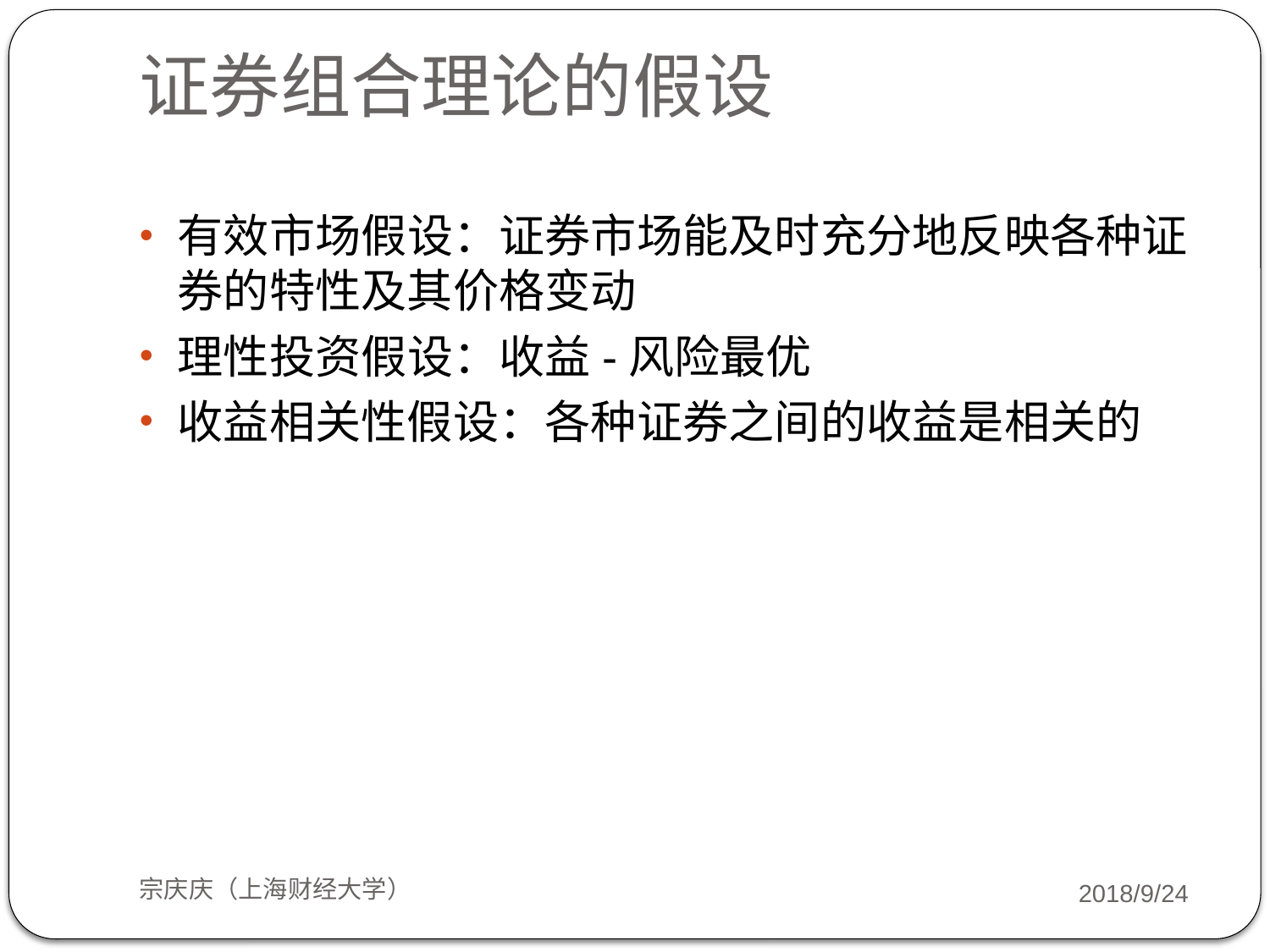

# 证券组合理论的假设
有效市场假设：证券市场能及时充分地反映各种证券的特性及其价格变动
理性投资假设：收益-风险最优
收益相关性假设：各种证券之间的收益是相关的
宗庆庆（上海财经大学）
2018/9/24